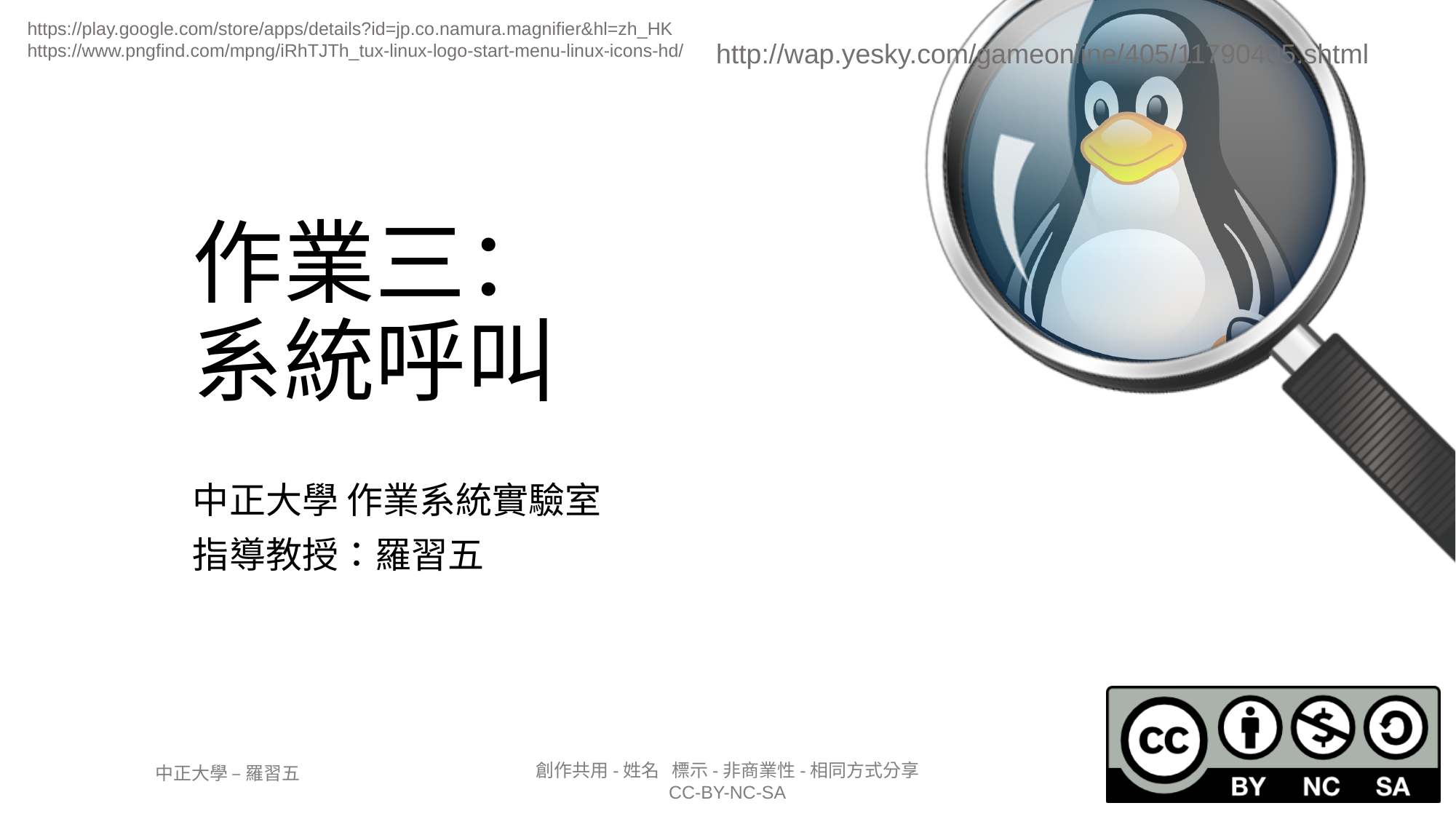

http://wap.yesky.com/gameonline/405/11790405.shtml
# 作業三： 系統呼叫
中正大學 作業系統實驗室
指導教授：羅習五